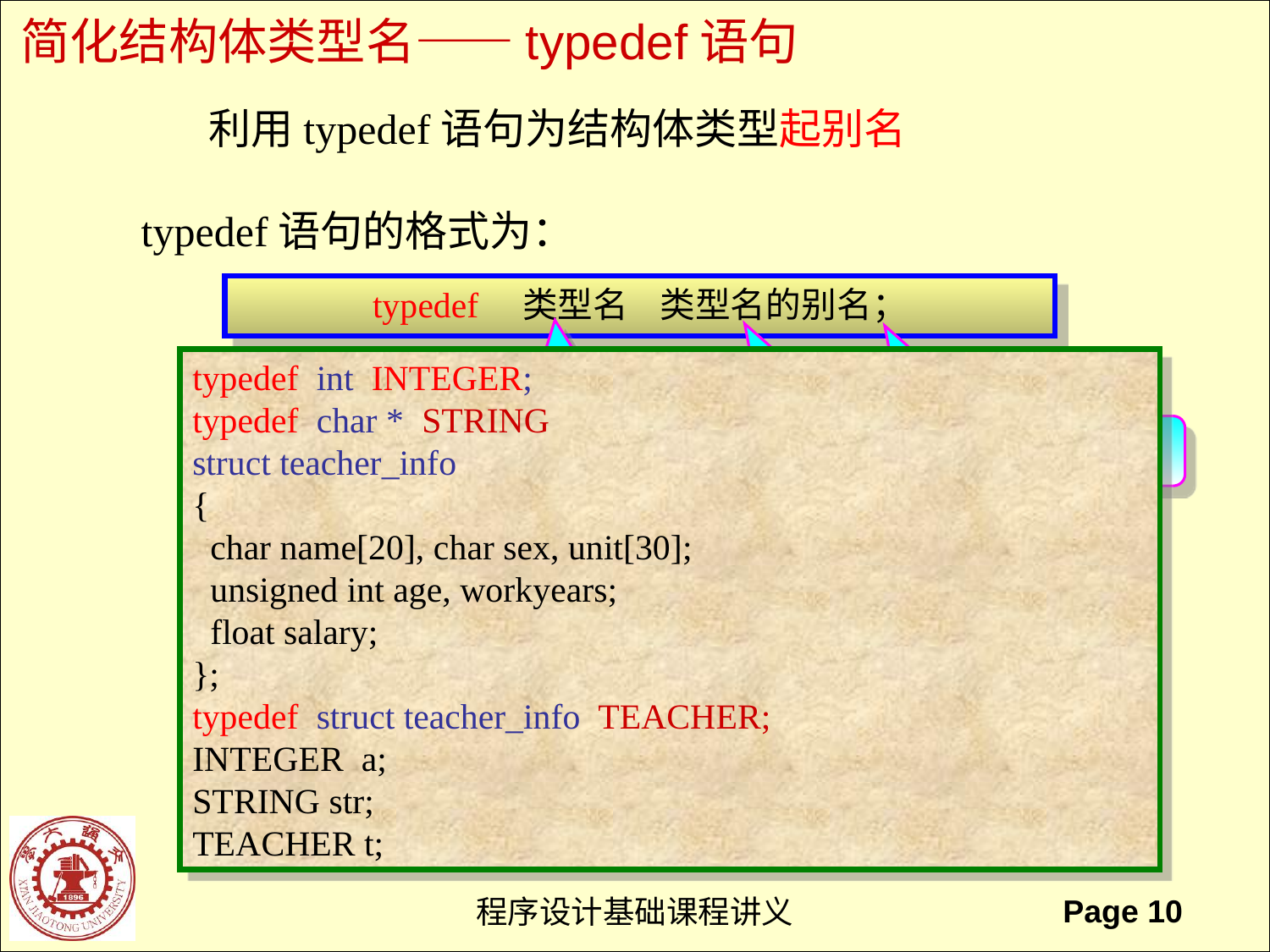

简化结构体类型名——typedef语句
        利用typedef语句为结构体类型起别名
typedef语句的格式为：
typedef    类型名    类型名的别名；
typedef  int  INTEGER;
typedef  char *  STRING
struct teacher_info
{
  char name[20], char sex, unit[30];
  unsigned int age, workyears;
  float salary;
};
typedef  struct teacher_info  TEACHER;
INTEGER  a;
STRING str;
TEACHER t;
必须是合法的标识符，通常用大写字母来表示
必须是已经定义的数据类型名或C语言提供的基本类型名
必须以分号结尾